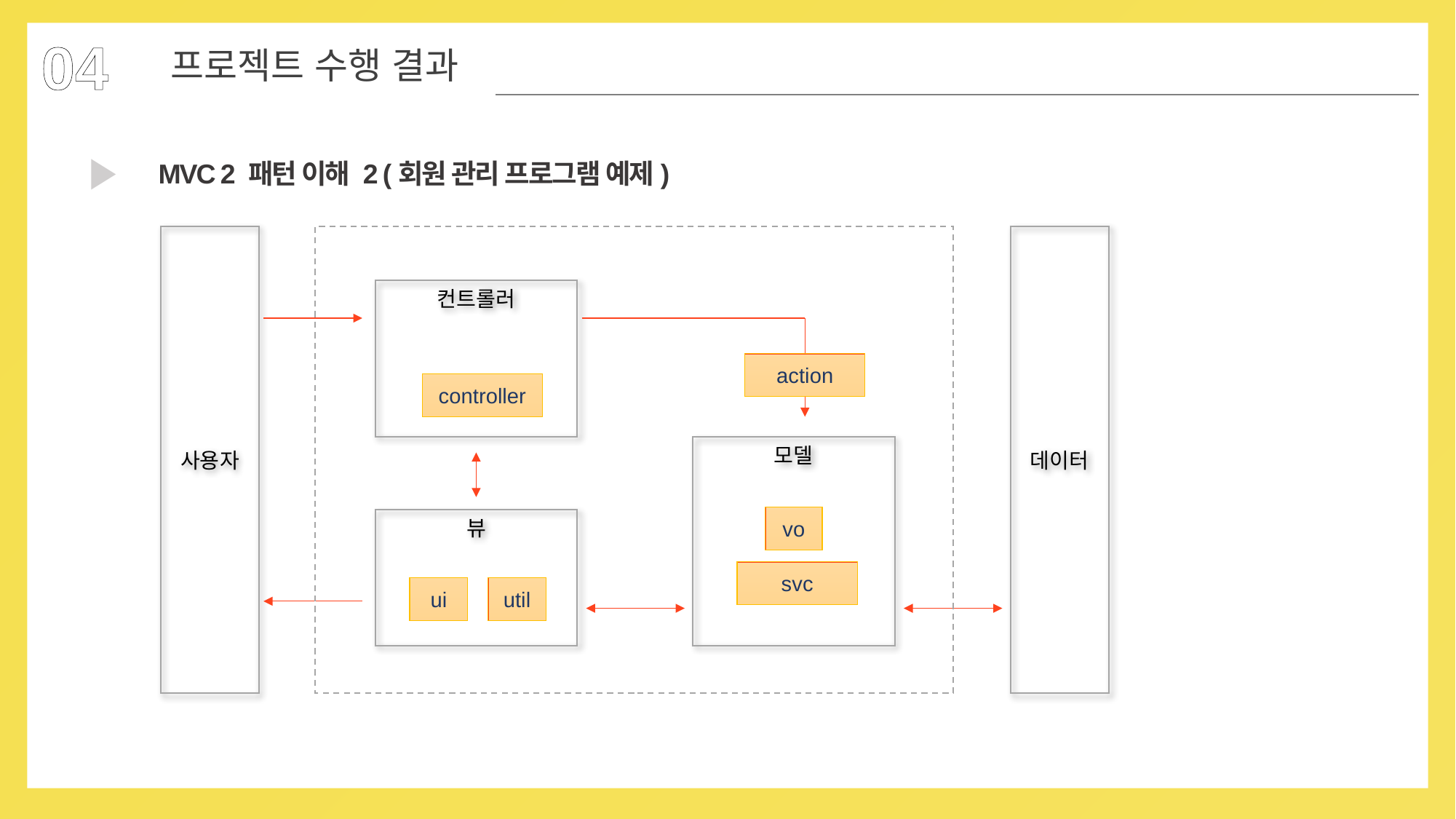

04
프로젝트 수행 결과
▶
MVC 2 패턴 이해 2 (회원 관리 프로그램 예제)
사용자

데이터
컨트롤러

action
controller
모델
vo
뷰
svc
ui
util